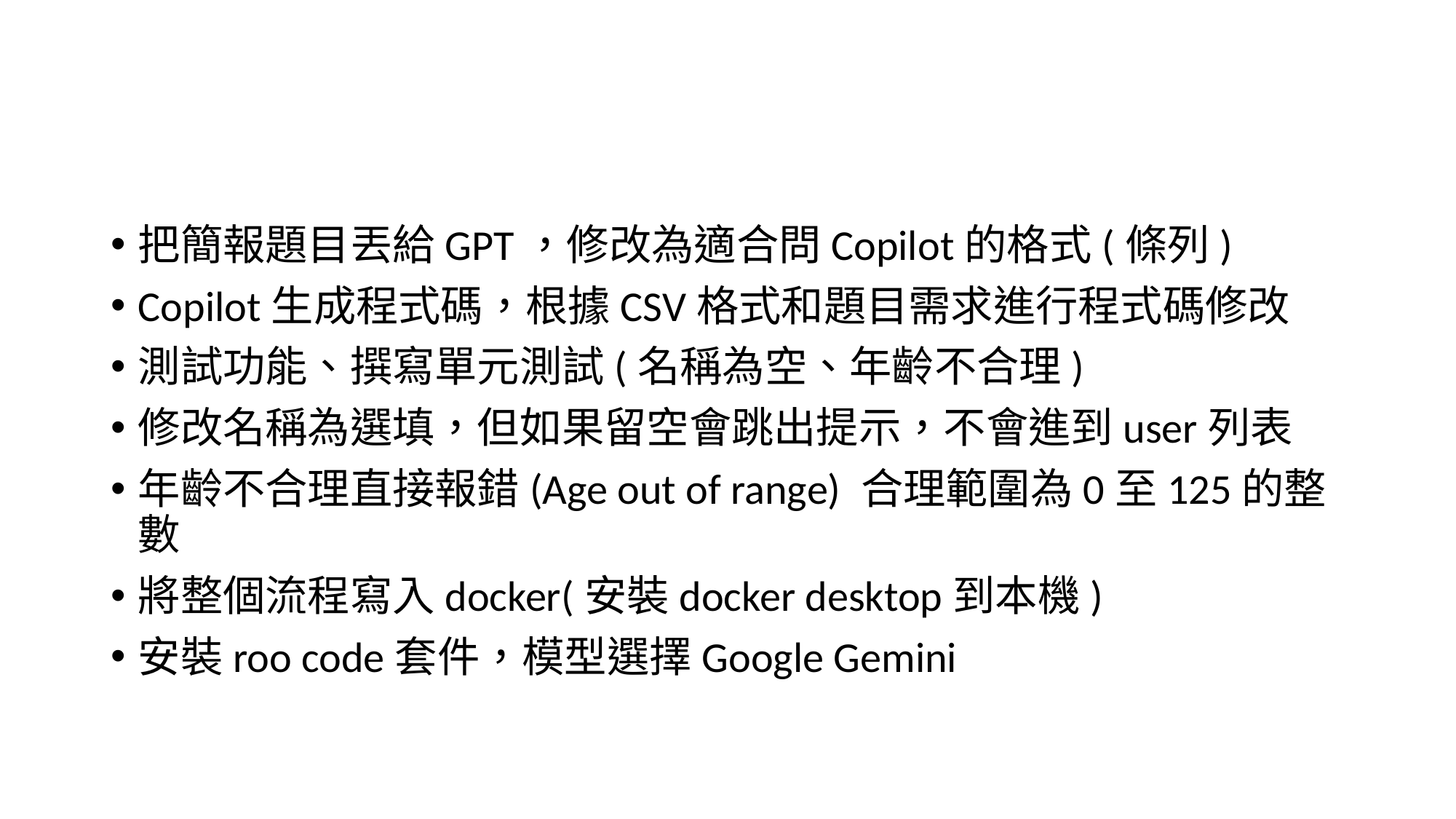

#
把簡報題目丟給GPT，修改為適合問Copilot的格式(條列)
Copilot生成程式碼，根據CSV格式和題目需求進行程式碼修改
測試功能、撰寫單元測試(名稱為空、年齡不合理)
修改名稱為選填，但如果留空會跳出提示，不會進到user列表
年齡不合理直接報錯(Age out of range) 合理範圍為0至125的整數
將整個流程寫入docker(安裝docker desktop到本機)
安裝roo code套件，模型選擇Google Gemini